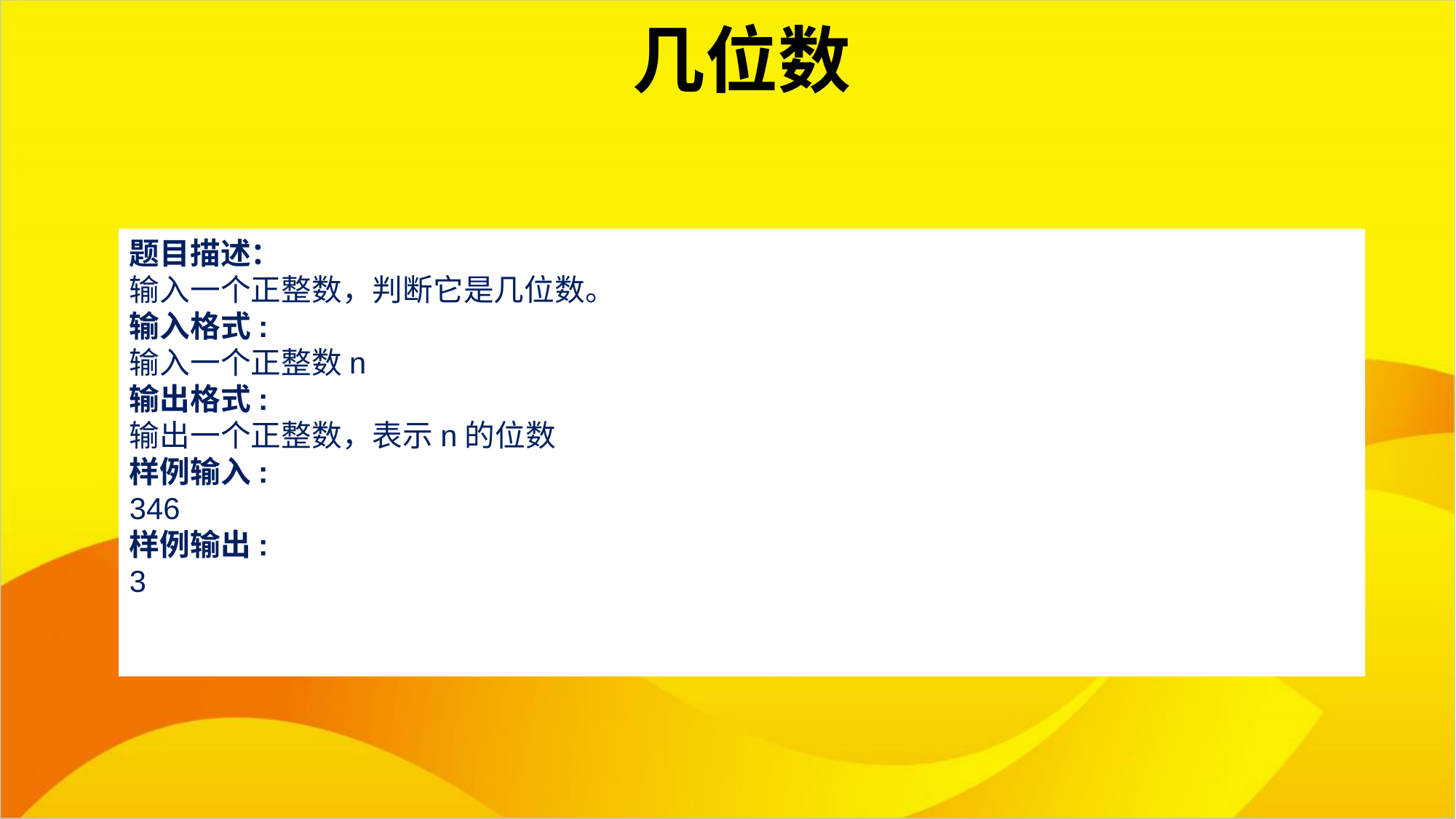

# 几位数
题目描述：
输入一个正整数，判断它是几位数。
输入格式:
输入一个正整数n
输出格式:
输出一个正整数，表示n的位数
样例输入:
346
样例输出:
3